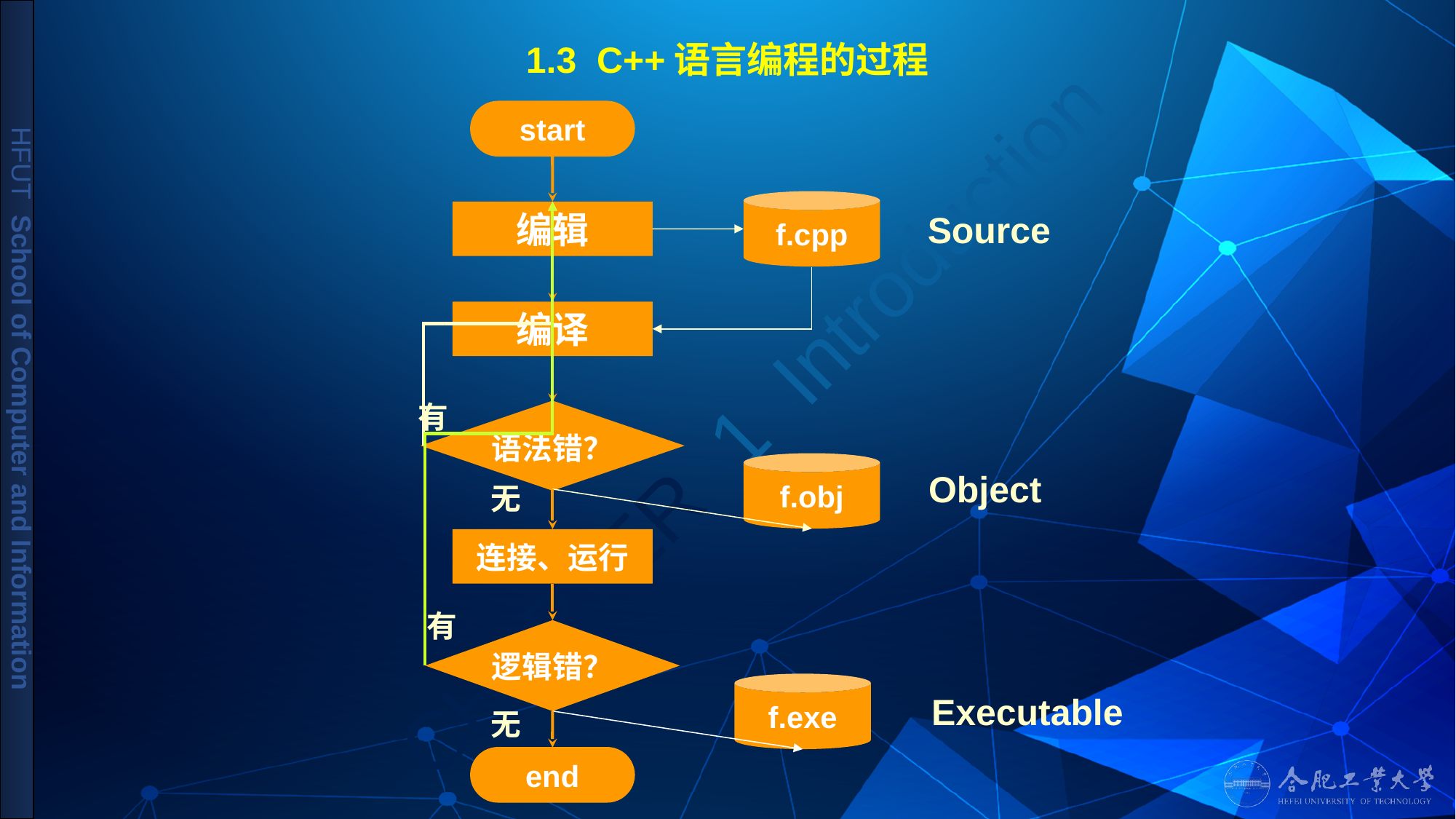

# 1.3  C++语言编程的过程
start
f.cpp
编辑
Source

编译
有
语法错？
f.obj
Object
无
连接、运行
有
逻辑错？
f.exe
Executable
无
end